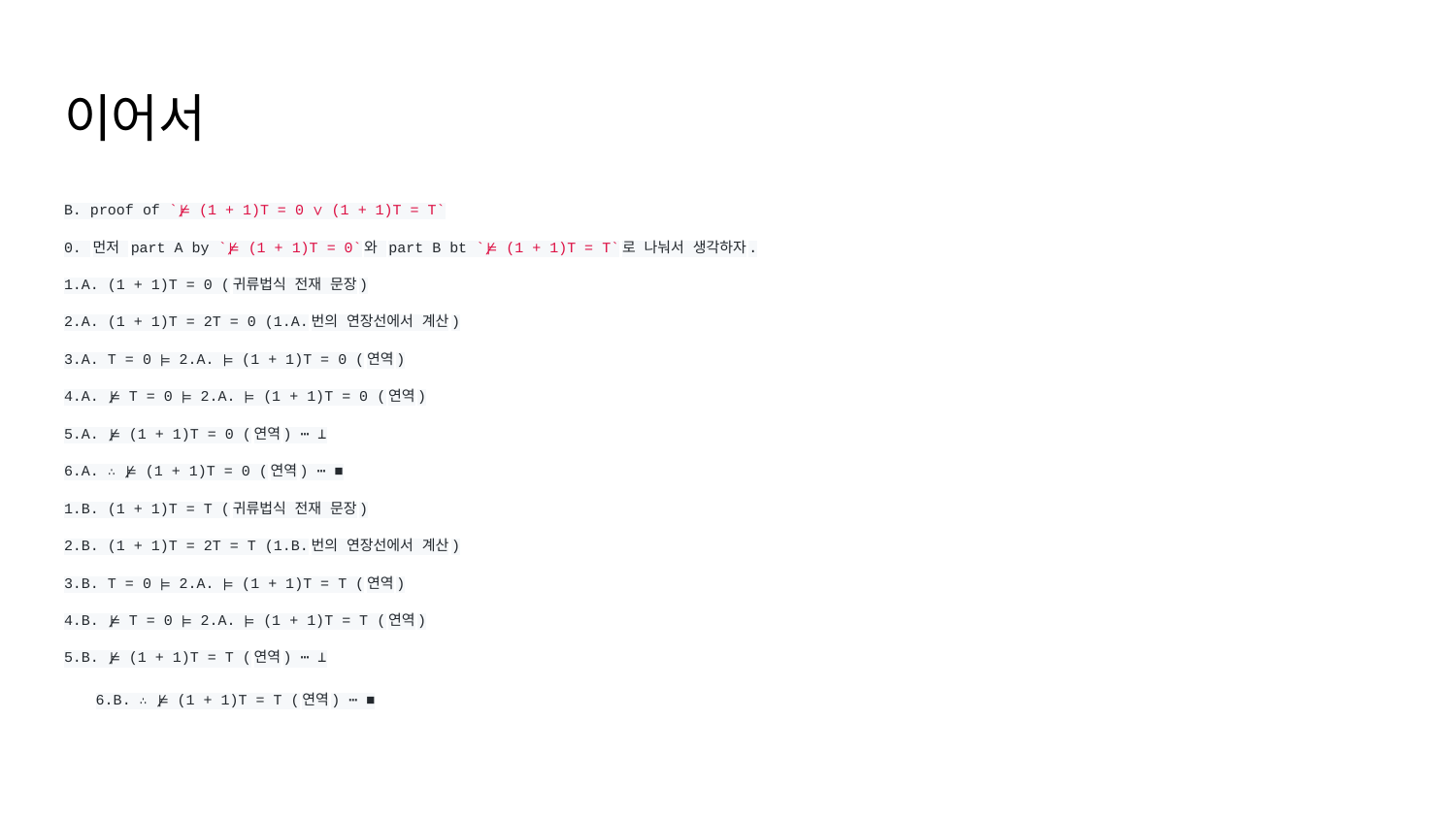

# 이어서
B. proof of `⊭ (1 + 1)T = 0 ∨ (1 + 1)T = T`
0. 먼저 part A by `⊭ (1 + 1)T = 0`와 part B bt `⊭ (1 + 1)T = T`로 나눠서 생각하자.
1.A. (1 + 1)T = 0 (귀류법식 전재 문장)
2.A. (1 + 1)T = 2T = 0 (1.A.번의 연장선에서 계산)
3.A. T = 0 ⊨ 2.A. ⊨ (1 + 1)T = 0 (연역)
4.A. ⊭ T = 0 ⊨ 2.A. ⊨ (1 + 1)T = 0 (연역)
5.A. ⊭ (1 + 1)T = 0 (연역) ⋯ ⊥
6.A. ∴ ⊭ (1 + 1)T = 0 (연역) ⋯ ■
1.B. (1 + 1)T = T (귀류법식 전재 문장)
2.B. (1 + 1)T = 2T = T (1.B.번의 연장선에서 계산)
3.B. T = 0 ⊨ 2.A. ⊨ (1 + 1)T = T (연역)
4.B. ⊭ T = 0 ⊨ 2.A. ⊨ (1 + 1)T = T (연역)
5.B. ⊭ (1 + 1)T = T (연역) ⋯ ⊥
6.B. ∴ ⊭ (1 + 1)T = T (연역) ⋯ ■